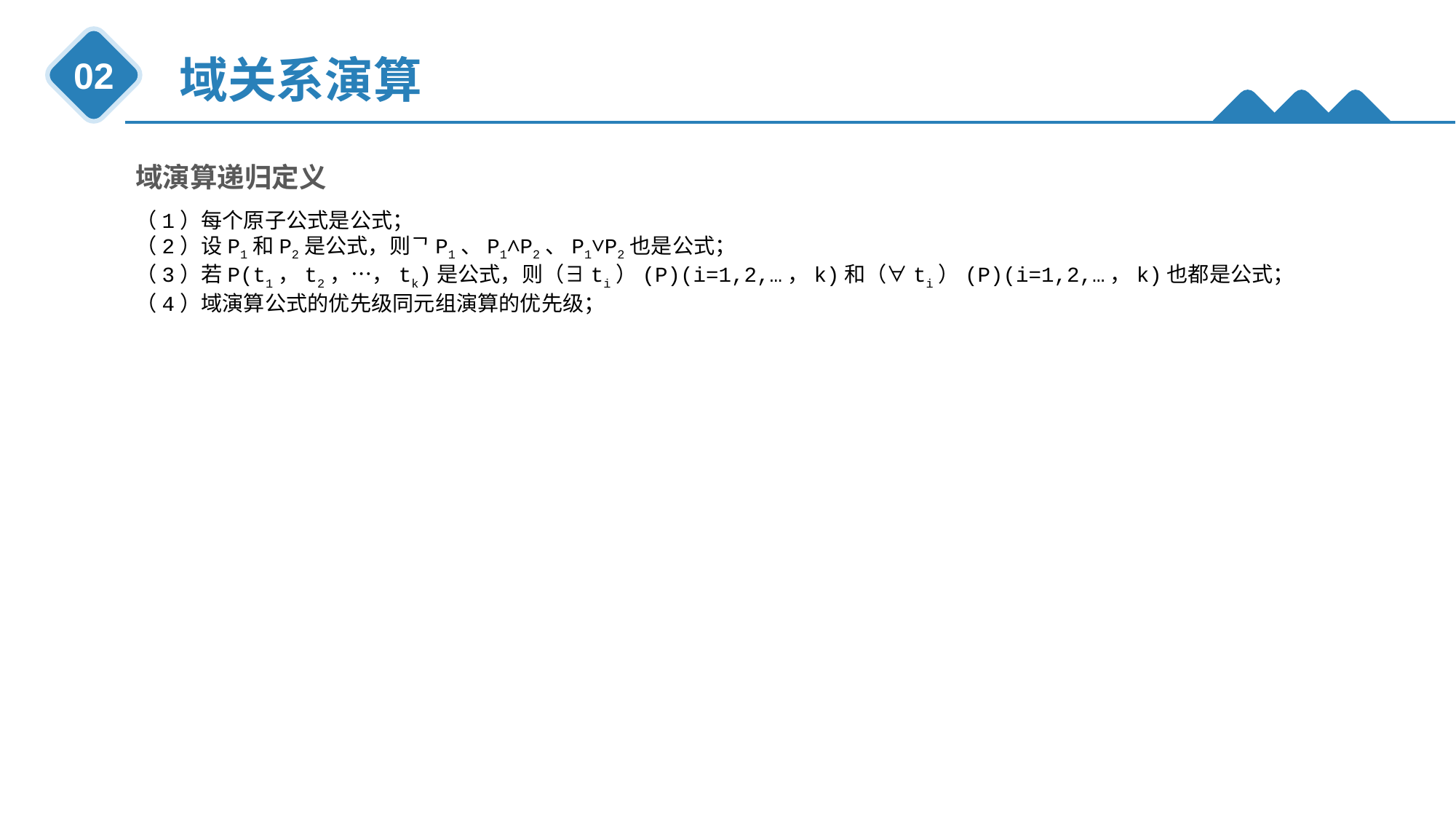

域关系演算
02

域演算递归定义
（1）每个原子公式是公式；
（2）设P1和P2是公式，则ᄀP1、P1∧P2、P1∨P2也是公式；
（3）若P(t1，t2，…，tk)是公式，则（∃ti）(P)(i=1,2,…，k)和（∀ti）(P)(i=1,2,…，k)也都是公式；
（4）域演算公式的优先级同元组演算的优先级；